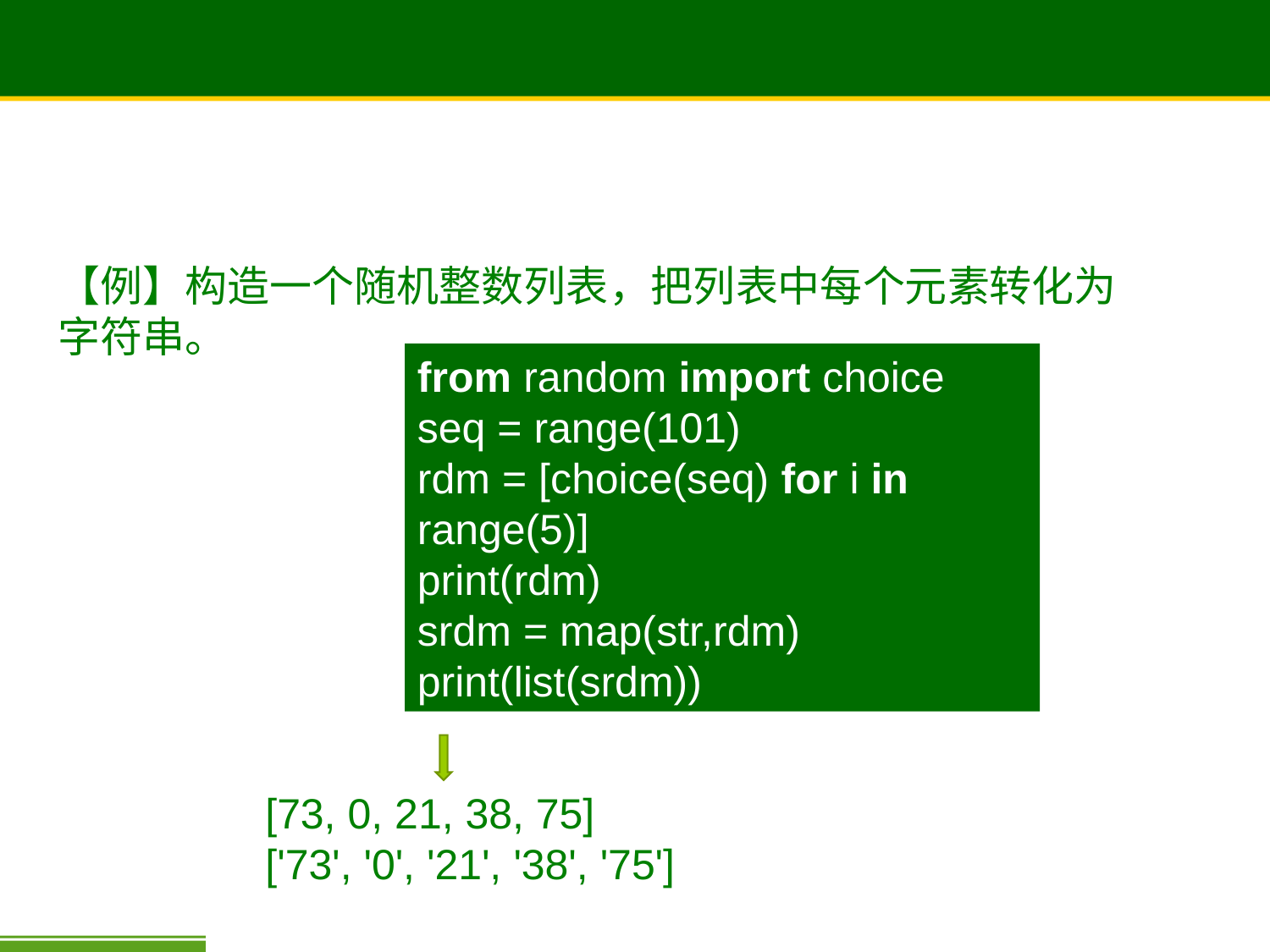

【例】构造一个随机整数列表，把列表中每个元素转化为字符串。
from random import choice
seq = range(101)
rdm = [choice(seq) for i in range(5)]
print(rdm)
srdm = map(str,rdm)
print(list(srdm))

[73, 0, 21, 38, 75]
['73', '0', '21', '38', '75']